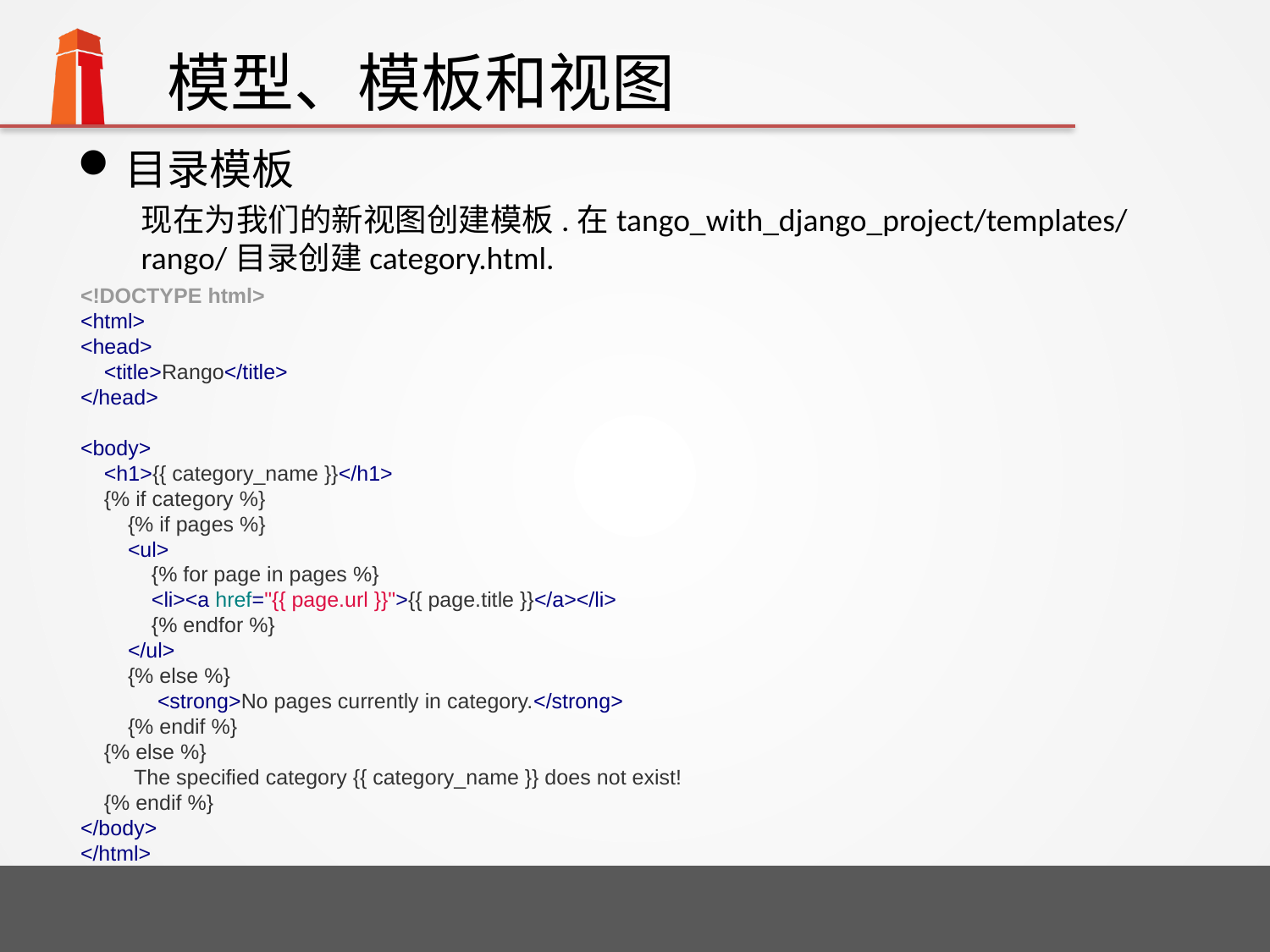

# 模型、模板和视图
目录模板
现在为我们的新视图创建模板.在tango_with_django_project/templates/rango/目录创建category.html.

<!DOCTYPE html>
<html>
<head>
    <title>Rango</title>
</head>

<body>
    <h1>{{ category_name }}</h1>
    {% if category %}
        {% if pages %}
        <ul>
            {% for page in pages %}
            <li><a href="{{ page.url }}">{{ page.title }}</a></li>
            {% endfor %}
        </ul>
        {% else %}
             <strong>No pages currently in category.</strong>
        {% endif %}
    {% else %}
         The specified category {{ category_name }} does not exist!
    {% endif %}
</body>
</html>